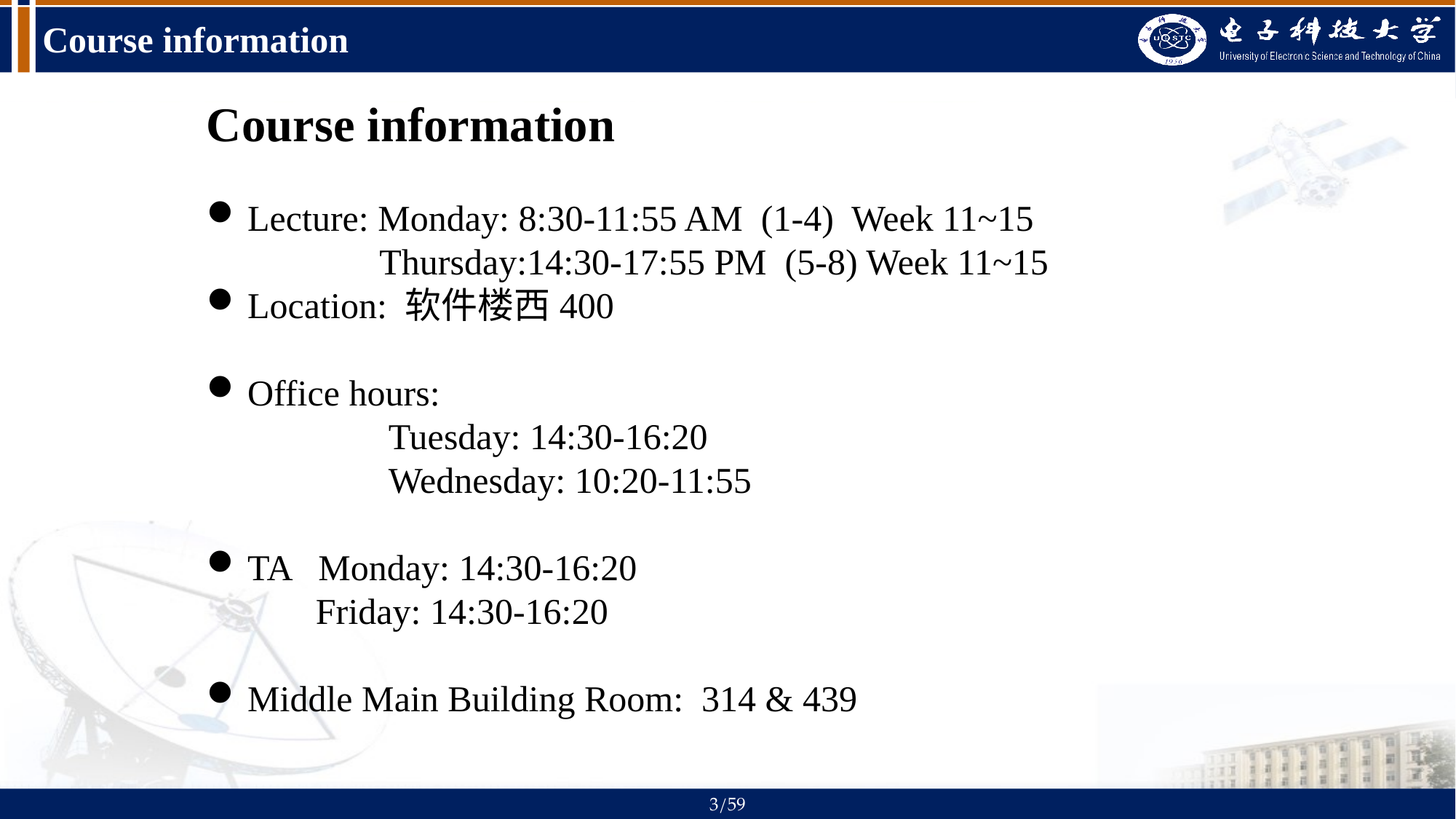

# Course information
Course information

Lecture: Monday: 8:30-11:55 AM  (1-4)  Week 11~15
                   Thursday:14:30-17:55 PM  (5-8) Week 11~15
Location: 软件楼西400

Office hours:
                    Tuesday: 14:30-16:20
                    Wednesday: 10:20-11:55

TA   Monday: 14:30-16:20
            Friday: 14:30-16:20

Middle Main Building Room:  314 & 439